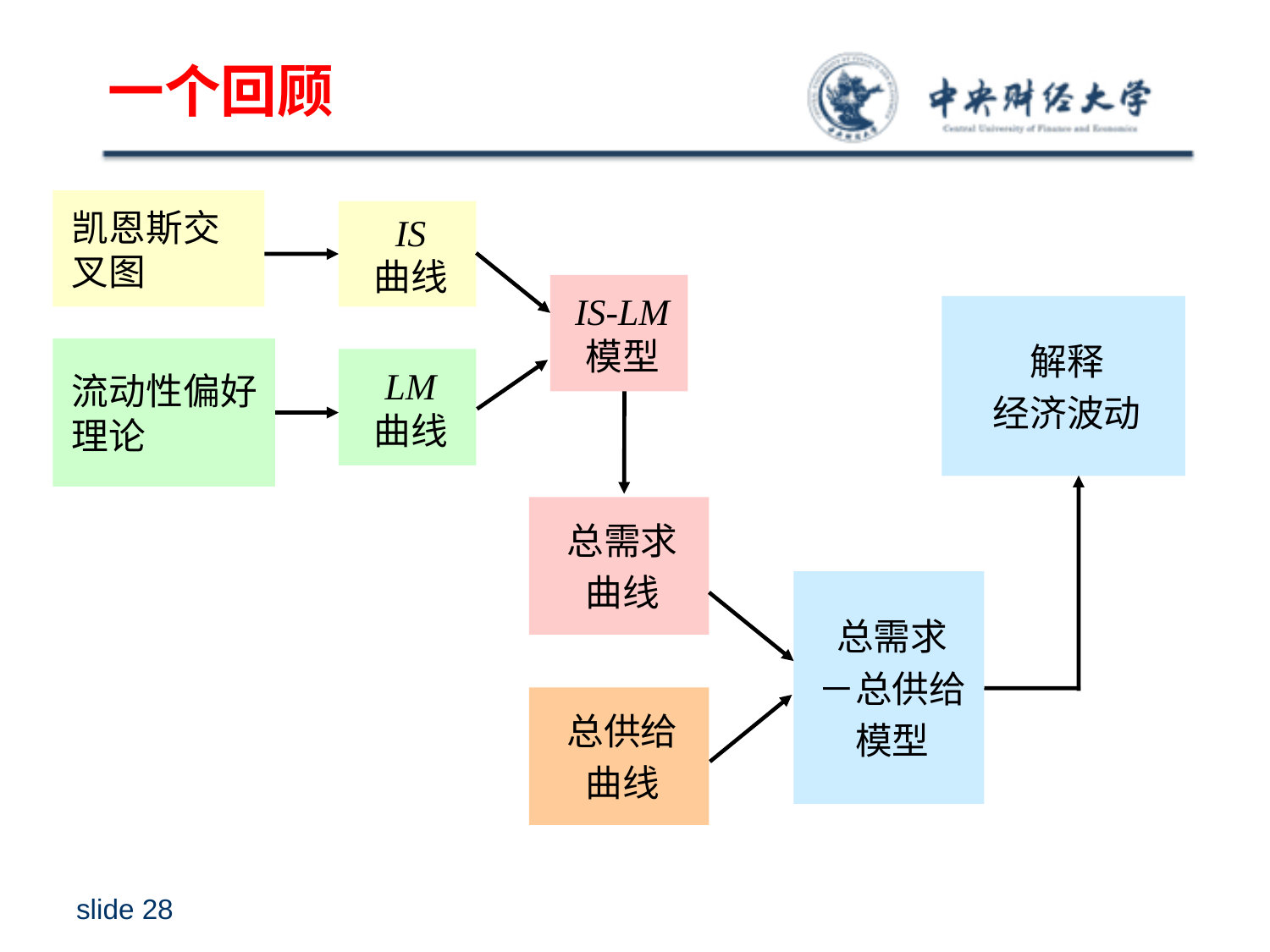

# 一个回顾
凯恩斯交叉图
IS
曲线

IS-LM
模型
解释
经济波动
流动性偏好理论
LM 曲线

总需求
曲线
总需求
－总供给
模型

总供给
曲线
slide 28